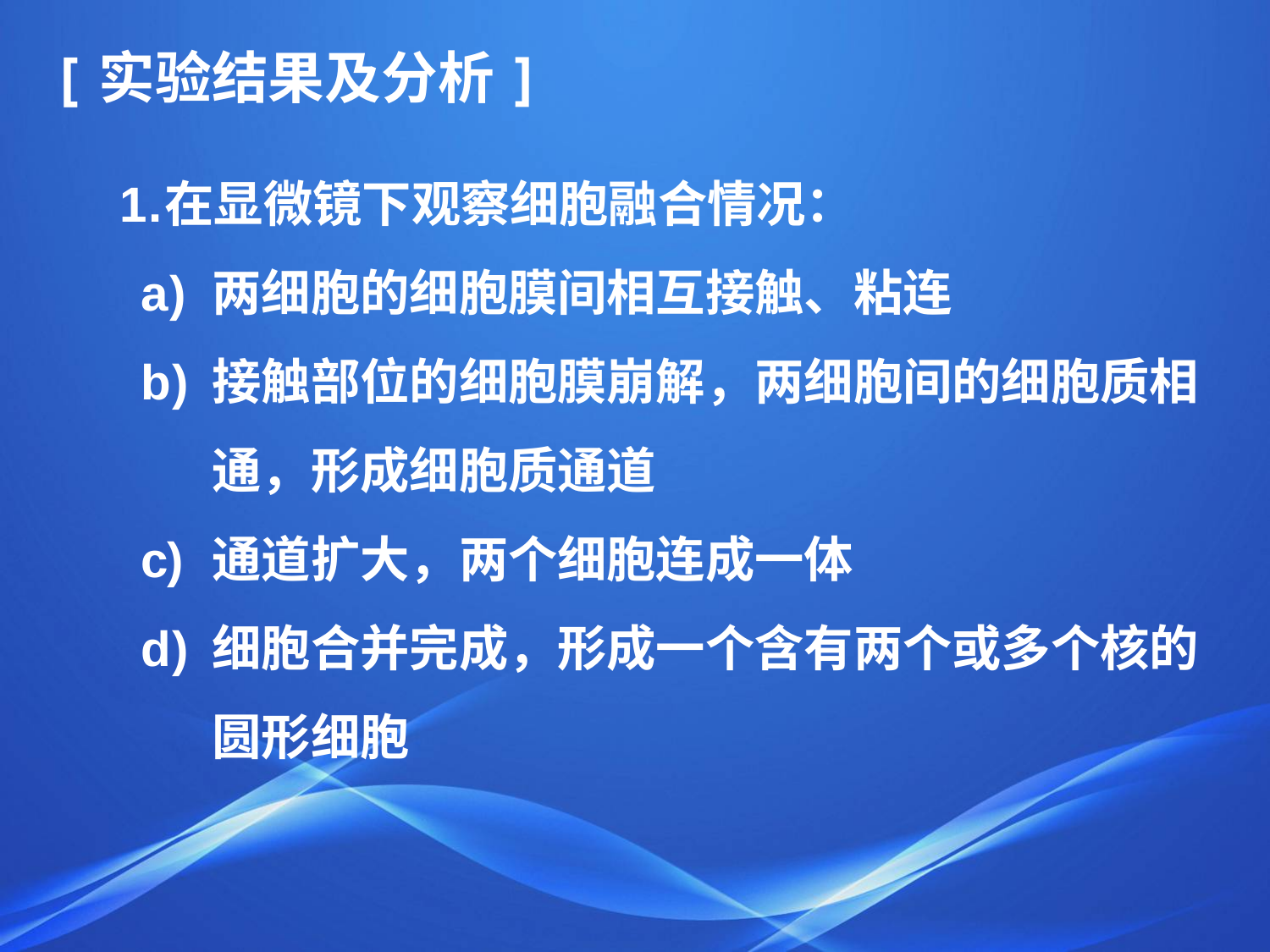

[实验结果及分析]

在显微镜下观察细胞融合情况：
两细胞的细胞膜间相互接触、粘连
接触部位的细胞膜崩解，两细胞间的细胞质相通，形成细胞质通道
通道扩大，两个细胞连成一体
细胞合并完成，形成一个含有两个或多个核的圆形细胞